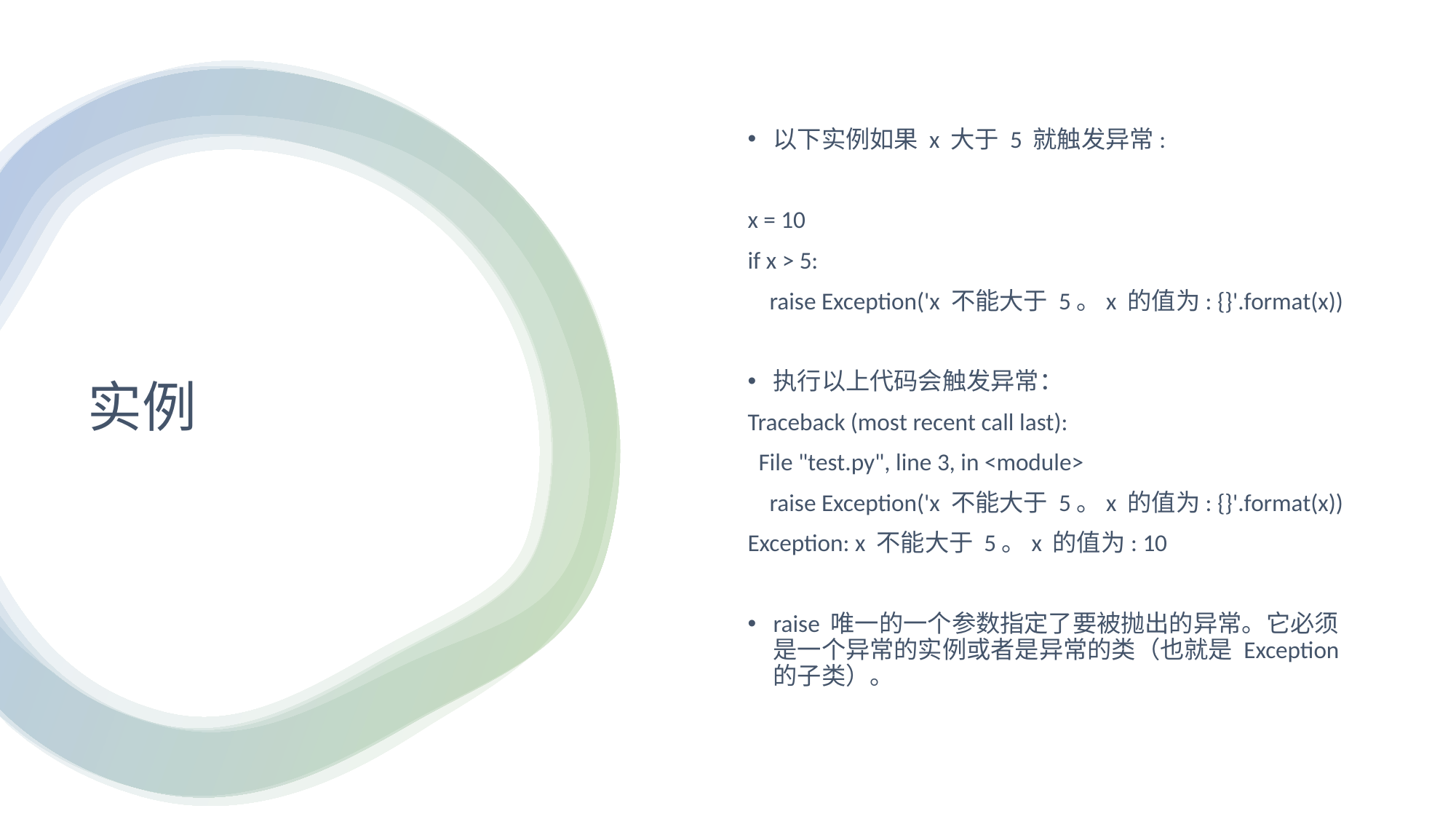

以下实例如果 x 大于 5 就触发异常:

x = 10
if x > 5:
    raise Exception('x 不能大于 5。x 的值为: {}'.format(x))

执行以上代码会触发异常：
Traceback (most recent call last):
  File "test.py", line 3, in <module>
    raise Exception('x 不能大于 5。x 的值为: {}'.format(x))
Exception: x 不能大于 5。x 的值为: 10

raise 唯一的一个参数指定了要被抛出的异常。它必须是一个异常的实例或者是异常的类（也就是 Exception 的子类）。
# 实例